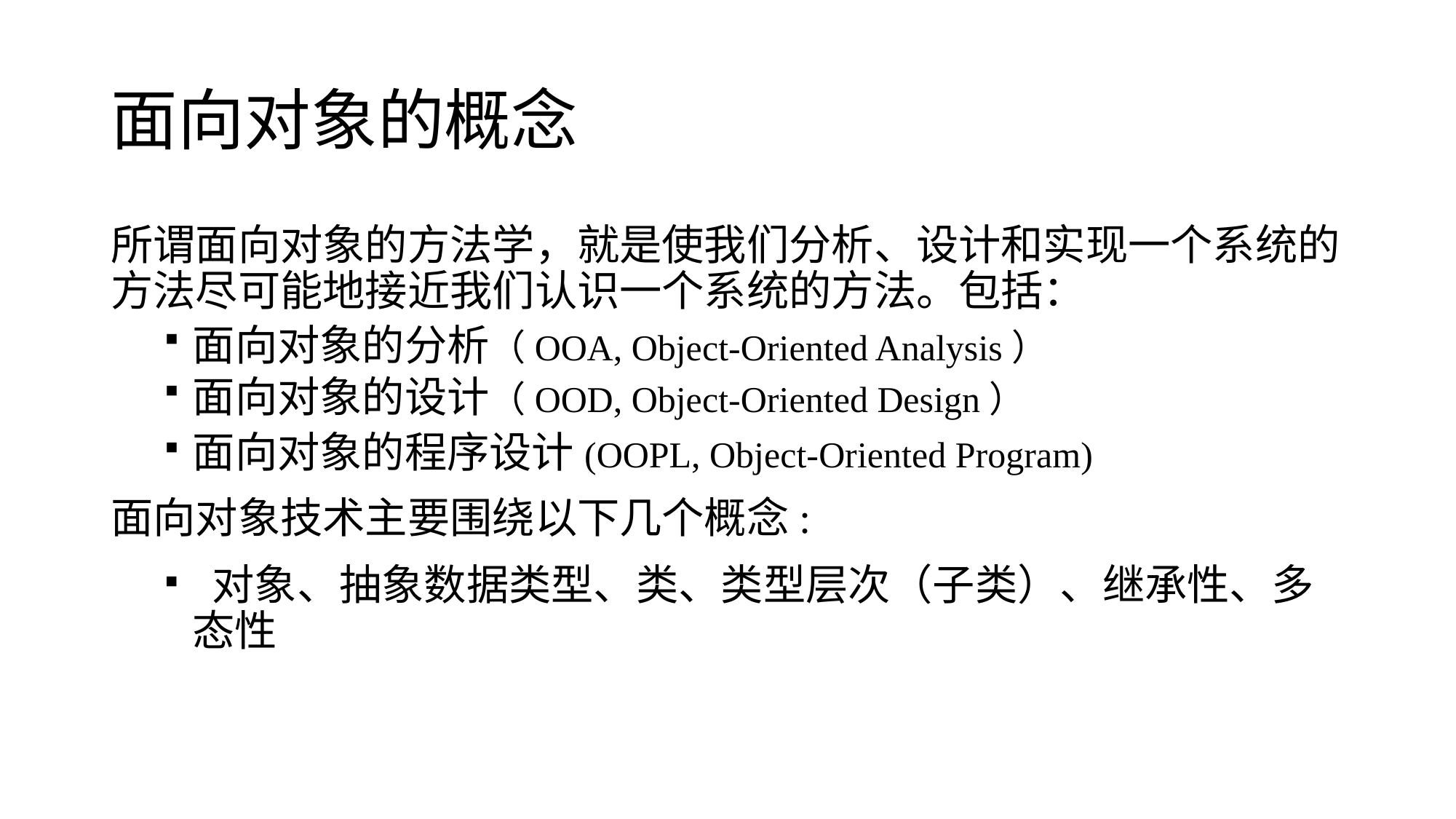

# 面向对象的概念
所谓面向对象的方法学，就是使我们分析、设计和实现一个系统的方法尽可能地接近我们认识一个系统的方法。包括：
面向对象的分析（OOA, Object-Oriented Analysis）
面向对象的设计（OOD, Object-Oriented Design）
面向对象的程序设计(OOPL, Object-Oriented Program)
面向对象技术主要围绕以下几个概念:
 对象、抽象数据类型、类、类型层次（子类）、继承性、多态性